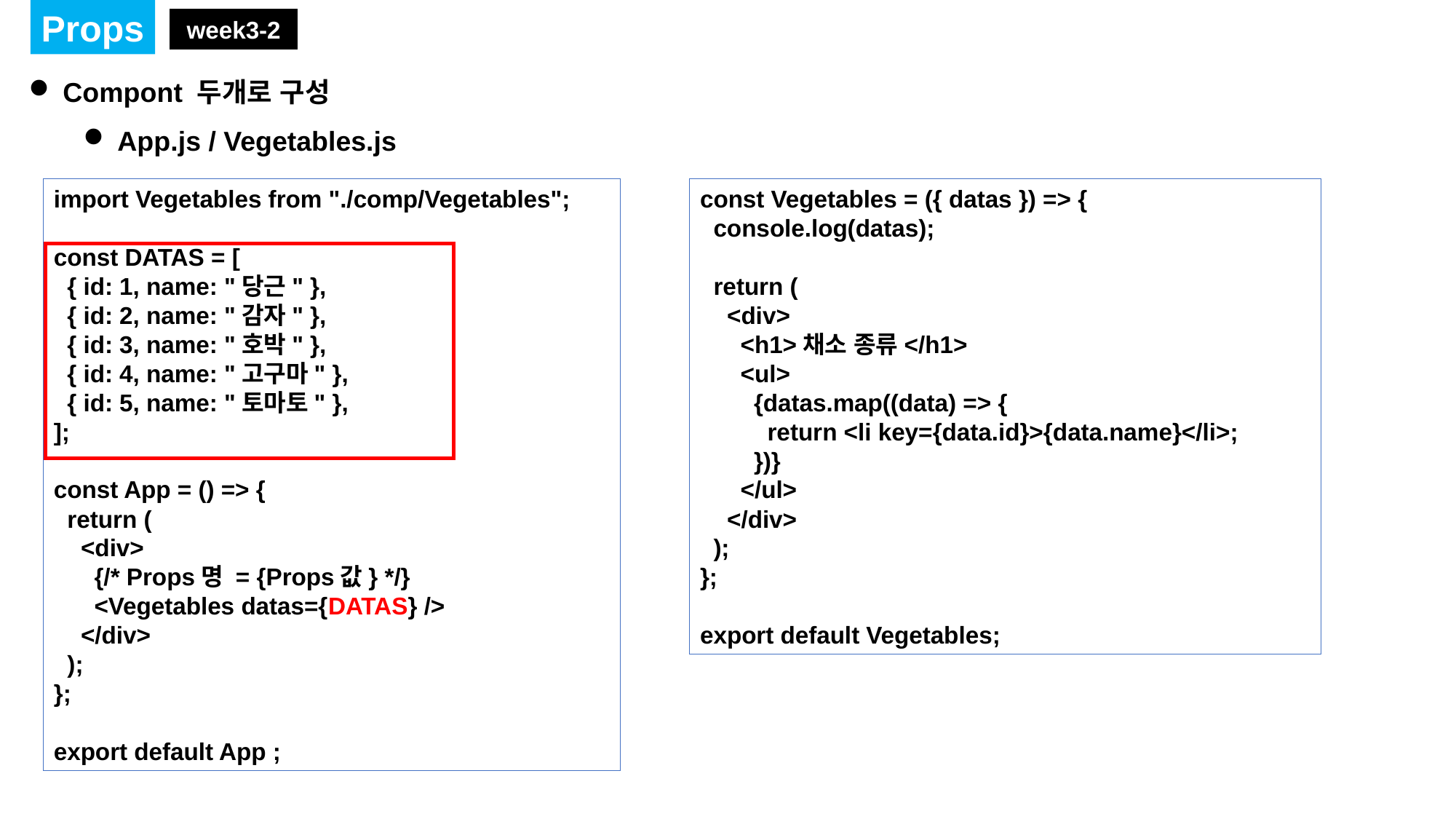

Props
week3-2
Compont 두개로 구성
App.js / Vegetables.js
import Vegetables from "./comp/Vegetables";
const DATAS = [
  { id: 1, name: "당근" },
  { id: 2, name: "감자" },
  { id: 3, name: "호박" },
  { id: 4, name: "고구마" },
  { id: 5, name: "토마토" },
];
const App = () => {
  return (
    <div>
      {/* Props명 = {Props값} */}
      <Vegetables datas={DATAS} />
    </div>
  );
};

export default App ;
const Vegetables = ({ datas }) => {
  console.log(datas);
  return (
    <div>
      <h1>채소 종류</h1>
      <ul>
        {datas.map((data) => {
          return <li key={data.id}>{data.name}</li>;
        })}
      </ul>
    </div>
  );
};
export default Vegetables;